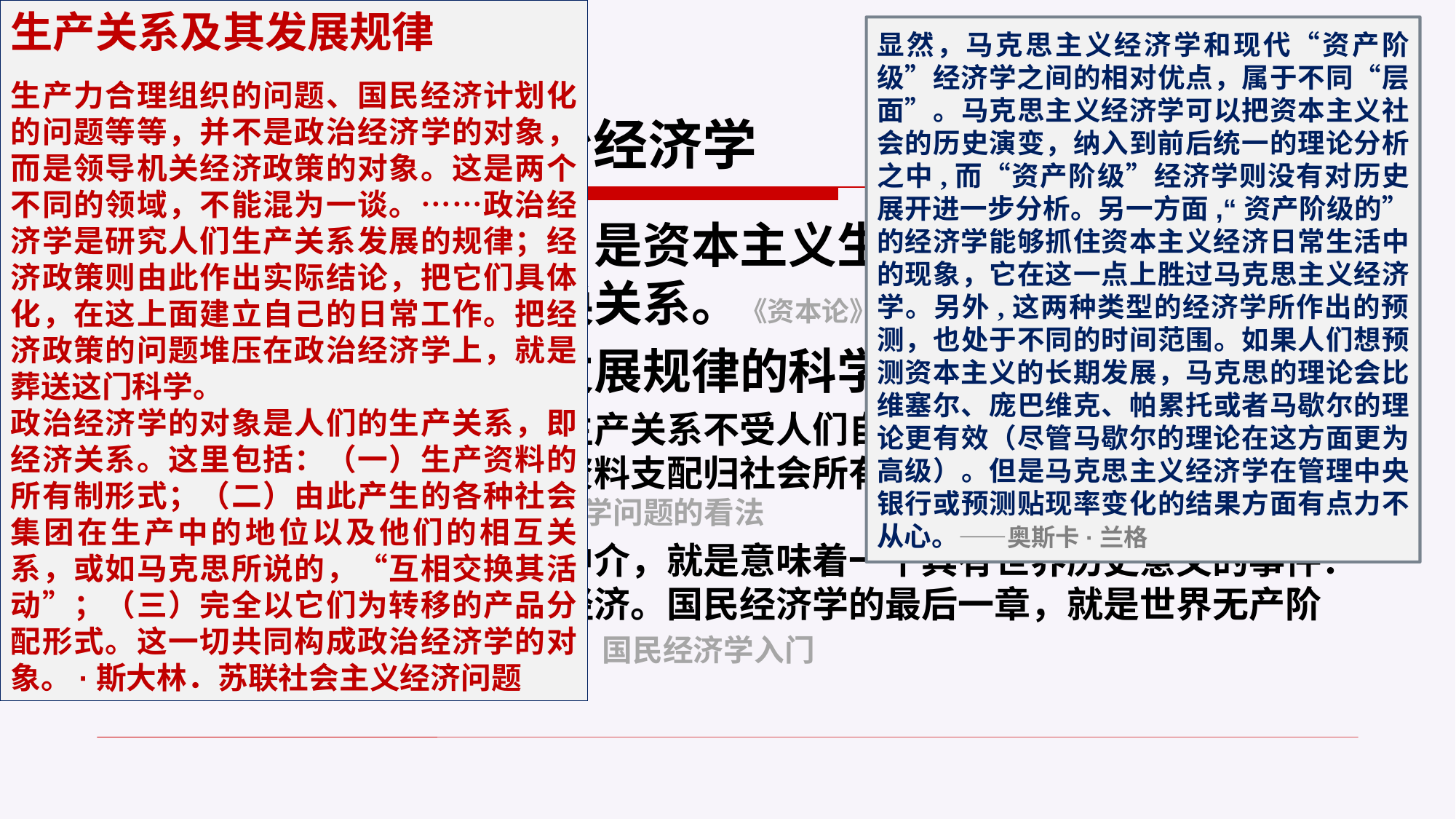

生产关系及其发展规律

生产力合理组织的问题、国民经济计划化的问题等等，并不是政治经济学的对象，而是领导机关经济政策的对象。这是两个不同的领域，不能混为一谈。……政治经济学是研究人们生产关系发展的规律；经济政策则由此作出实际结论，把它们具体化，在这上面建立自己的日常工作。把经济政策的问题堆压在政治经济学上，就是葬送这门科学。
政治经济学的对象是人们的生产关系，即经济关系。这里包括：（一）生产资料的所有制形式；（二）由此产生的各种社会集团在生产中的地位以及他们的相互关系，或如马克思所说的，“互相交换其活动”；（三）完全以它们为转移的产品分配形式。这一切共同构成政治经济学的对象。·斯大林．苏联社会主义经济问题
显然，马克思主义经济学和现代“资产阶级”经济学之间的相对优点，属于不同“层面”。马克思主义经济学可以把资本主义社会的历史演变，纳入到前后统一的理论分析之中,而“资产阶级”经济学则没有对历史展开进一步分析。另一方面,“资产阶级的”的经济学能够抓住资本主义经济日常生活中的现象，它在这一点上胜过马克思主义经济学。另外,这两种类型的经济学所作出的预测，也处于不同的时间范围。如果人们想预测资本主义的长期发展，马克思的理论会比维塞尔、庞巴维克、帕累托或者马歇尔的理论更有效（尽管马歇尔的理论在这方面更为高级）。但是马克思主义经济学在管理中央银行或预测贴现率变化的结果方面有点力不从心。——奥斯卡·兰格
# 二、马克思主义政治经济学
我要在本书研究的，是资本主义生产方式以及和它相适应的生产关系和交换关系。《资本论》第一版·序言
研究生产关系及其发展规律的科学
政治经济学涉及的是社会生产关系不受人们自觉一直调节的自发；当自觉社会来临之时，全部生产资料支配归社会所有，政治经济学也就“消亡”。——希法亭：马克思对理论经济学问题的看法
作为科学的国民经济学的中介，就是意味着一个具有世界历史意义的事件：实现有计划有组织的世界经济。国民经济学的最后一章，就是世界无产阶级的社会革命。 ——卢森堡：国民经济学入门